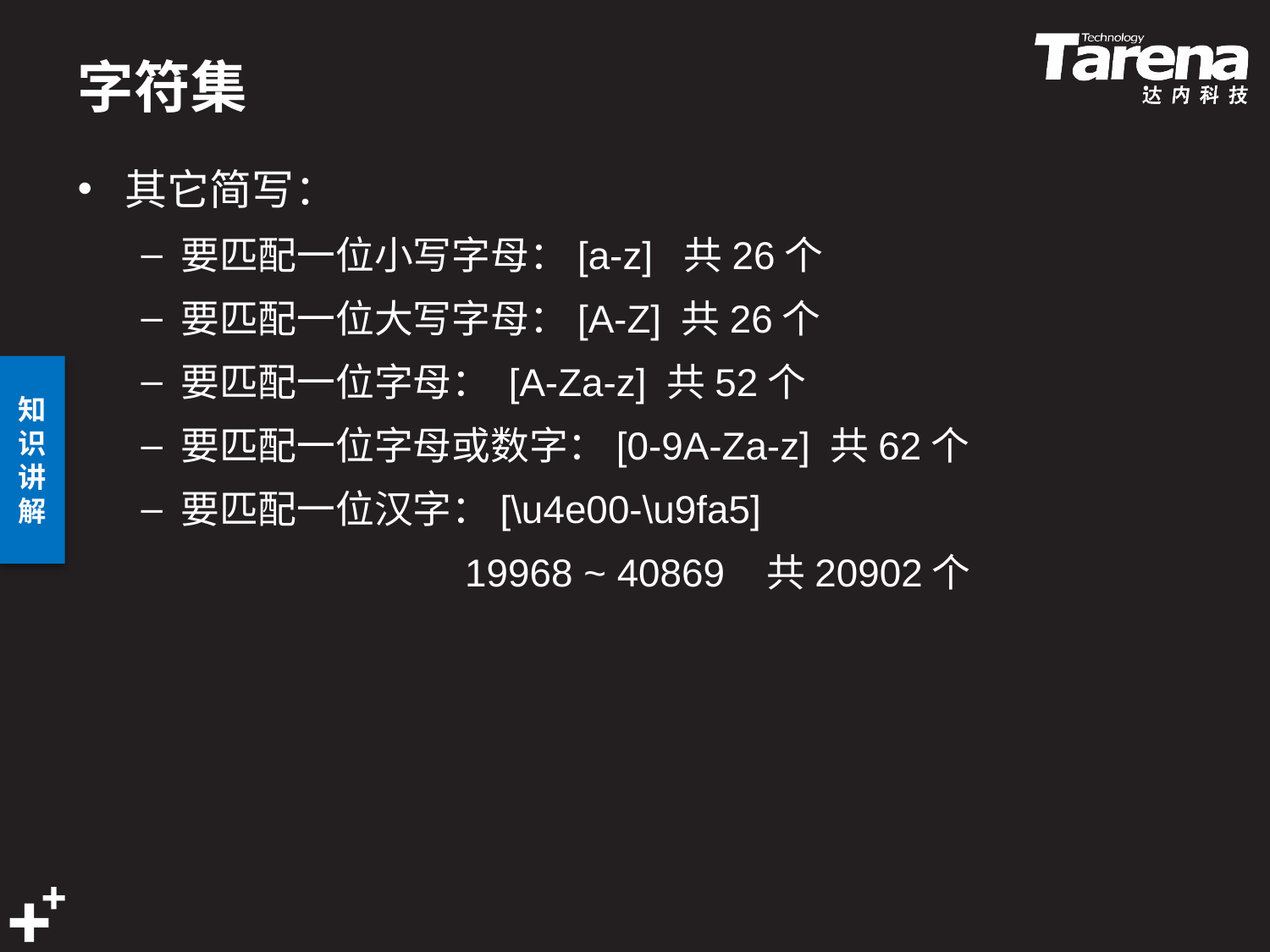

# 字符集
其它简写：
要匹配一位小写字母：[a-z]  共26个
要匹配一位大写字母：[A-Z] 共26个
要匹配一位字母： [A-Za-z] 共52个
要匹配一位字母或数字：[0-9A-Za-z] 共62个
要匹配一位汉字：[\u4e00-\u9fa5]
                              19968 ~ 40869   共20902个